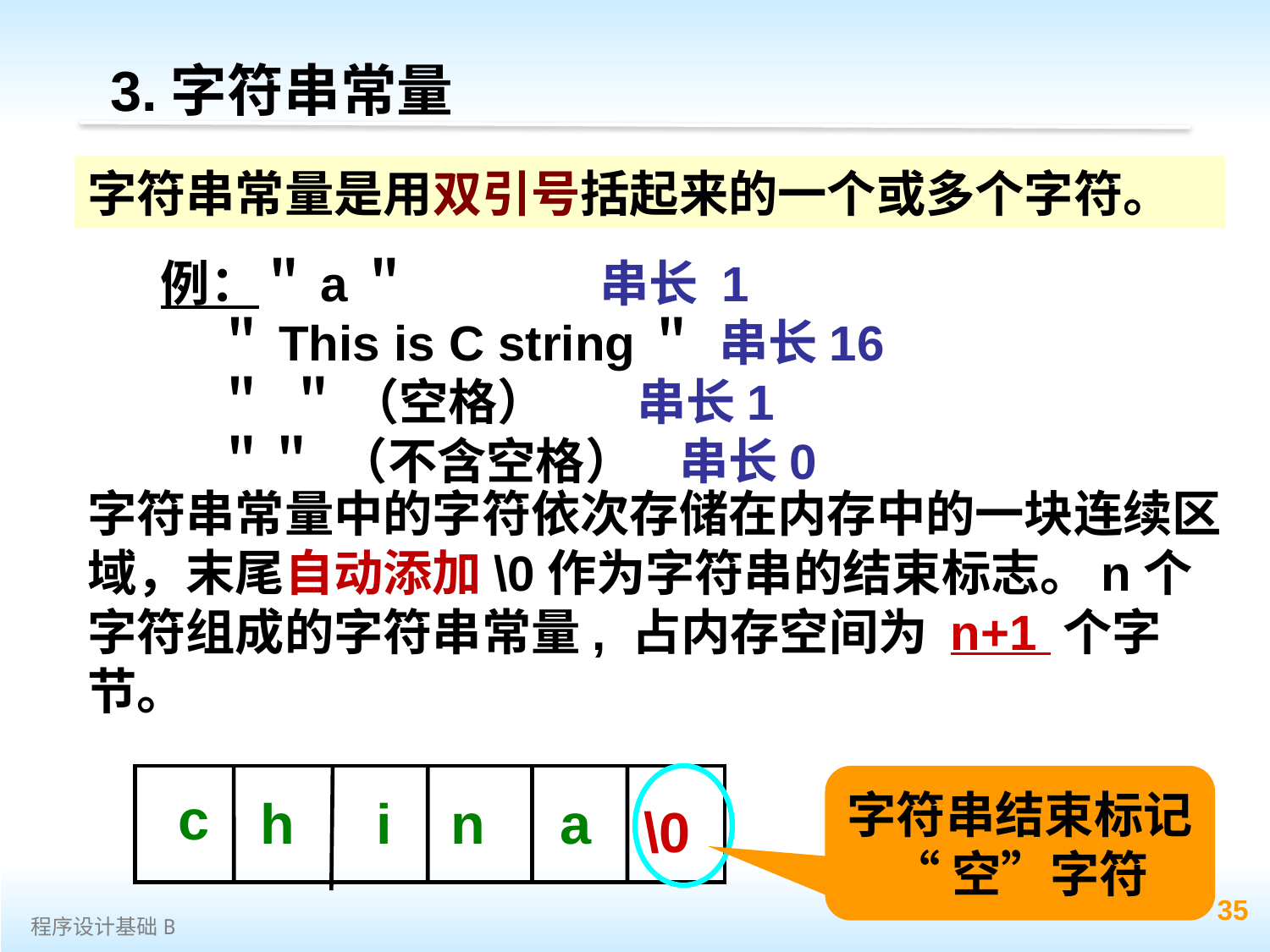

3.字符串常量
字符串常量是用双引号括起来的一个或多个字符。
例：＂a＂                 串长 1
    ＂This is C string＂  串长16
    ＂  ＂ （空格）        串长1
    ＂＂  （不含空格）    串长0
字符串常量中的字符依次存储在内存中的一块连续区域，末尾自动添加\0作为字符串的结束标志。n个字符组成的字符串常量, 占内存空间为 n+1 个字节。

c
h
i
n
a
\0

字符串结束标记
“空”字符
35